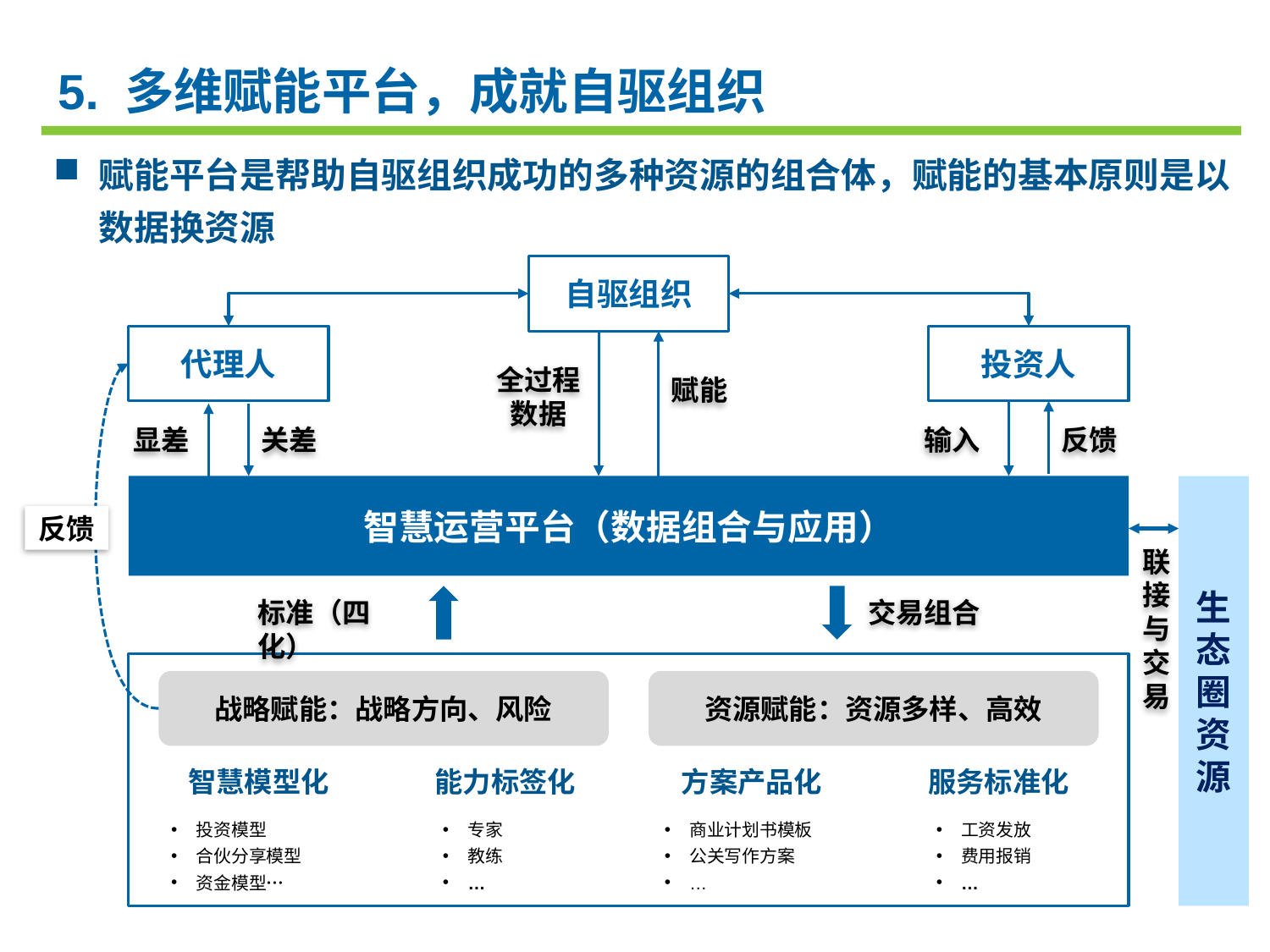

# 5. 多维赋能平台，成就自驱组织
赋能平台是帮助自驱组织成功的多种资源的组合体，赋能的基本原则是以数据换资源
自驱组织
代理人
投资人
全过程数据
赋能
关差
输入
反馈
显差
智慧运营平台（数据组合与应用）
生态圈资源
反馈
联接与交易

标准（四化）
交易组合

战略赋能：战略方向、风险
资源赋能：资源多样、高效
智慧模型化
能力标签化
方案产品化
服务标准化
投资模型
合伙分享模型
资金模型…
专家
教练
…
商业计划书模板
公关写作方案
…
工资发放
费用报销
…